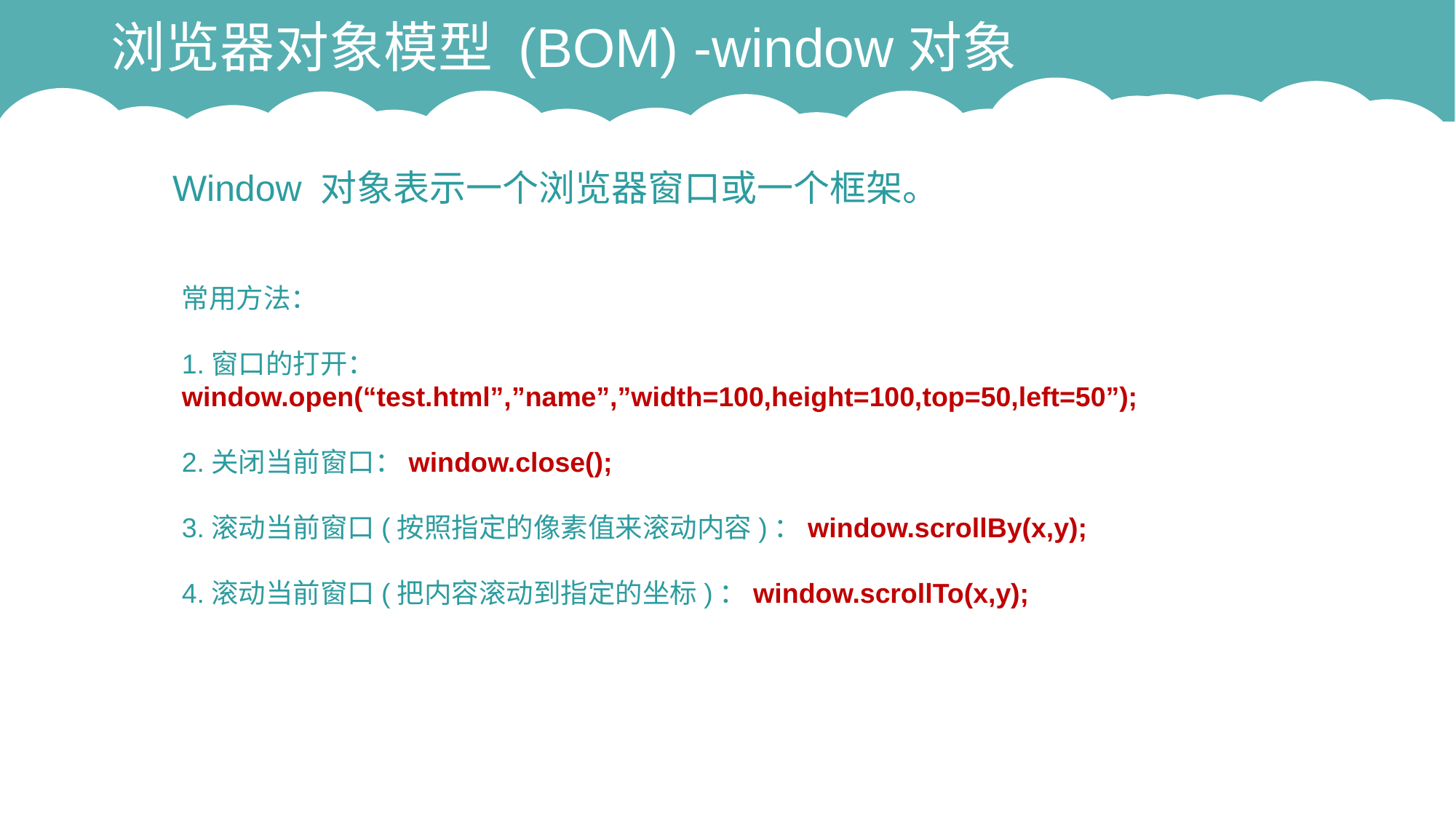

# 浏览器对象模型 (BOM) -window对象
Window 对象表示一个浏览器窗口或一个框架。
常用方法：

1.窗口的打开：	window.open(“test.html”,”name”,”width=100,height=100,top=50,left=50”);

2.关闭当前窗口：window.close();

3.滚动当前窗口(按照指定的像素值来滚动内容)：window.scrollBy(x,y);

4.滚动当前窗口(把内容滚动到指定的坐标)：window.scrollTo(x,y);